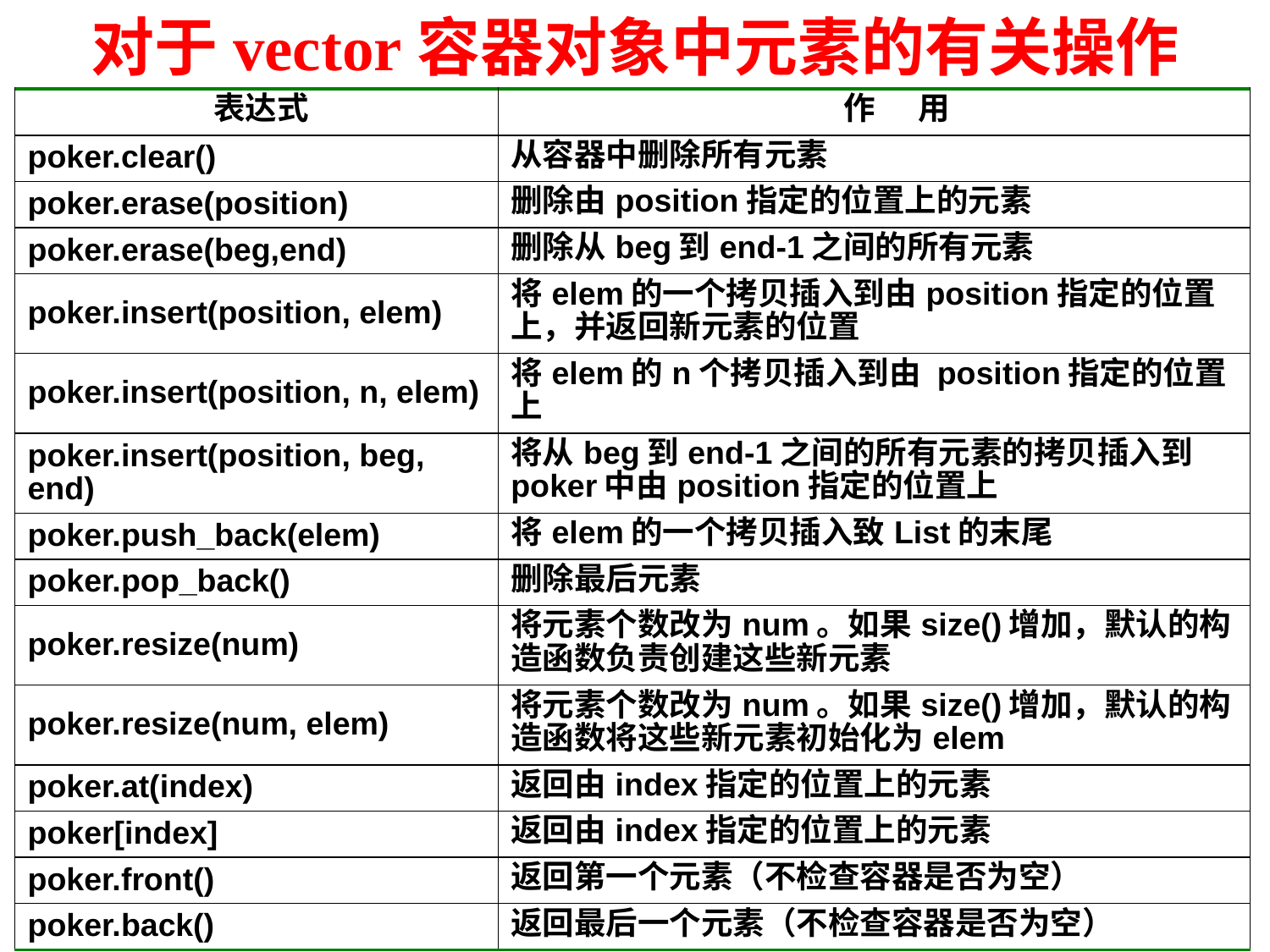

# 对于vector容器对象中元素的有关操作
| 表达式 | 作 用 |
| --- | --- |
| poker.clear() | 从容器中删除所有元素 |
| poker.erase(position) | 删除由position指定的位置上的元素 |
| poker.erase(beg,end) | 删除从beg到end-1之间的所有元素 |
| poker.insert(position, elem) | 将elem的一个拷贝插入到由position指定的位置上，并返回新元素的位置 |
| poker.insert(position, n, elem) | 将elem的n个拷贝插入到由 position指定的位置上 |
| poker.insert(position, beg, end) | 将从beg到end-1之间的所有元素的拷贝插入到poker中由position指定的位置上 |
| poker.push\_back(elem) | 将elem的一个拷贝插入致List的末尾 |
| poker.pop\_back() | 删除最后元素 |
| poker.resize(num) | 将元素个数改为num。如果size()增加，默认的构造函数负责创建这些新元素 |
| poker.resize(num, elem) | 将元素个数改为num。如果size()增加，默认的构造函数将这些新元素初始化为elem |
| poker.at(index) | 返回由index指定的位置上的元素 |
| poker[index] | 返回由index指定的位置上的元素 |
| poker.front() | 返回第一个元素（不检查容器是否为空） |
| poker.back() | 返回最后一个元素（不检查容器是否为空） |